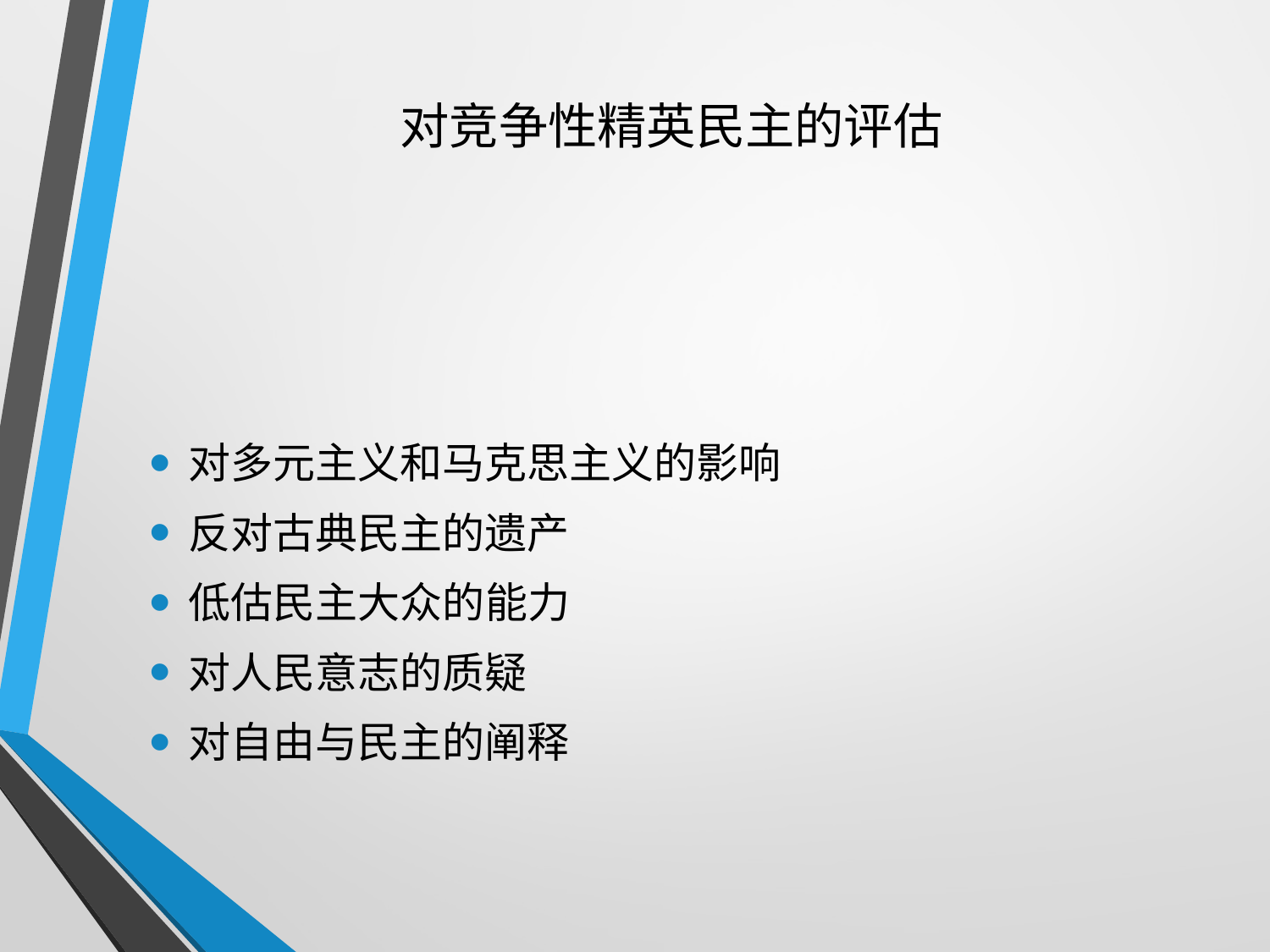

# 对竞争性精英民主的评估
对多元主义和马克思主义的影响
反对古典民主的遗产
低估民主大众的能力
对人民意志的质疑
对自由与民主的阐释